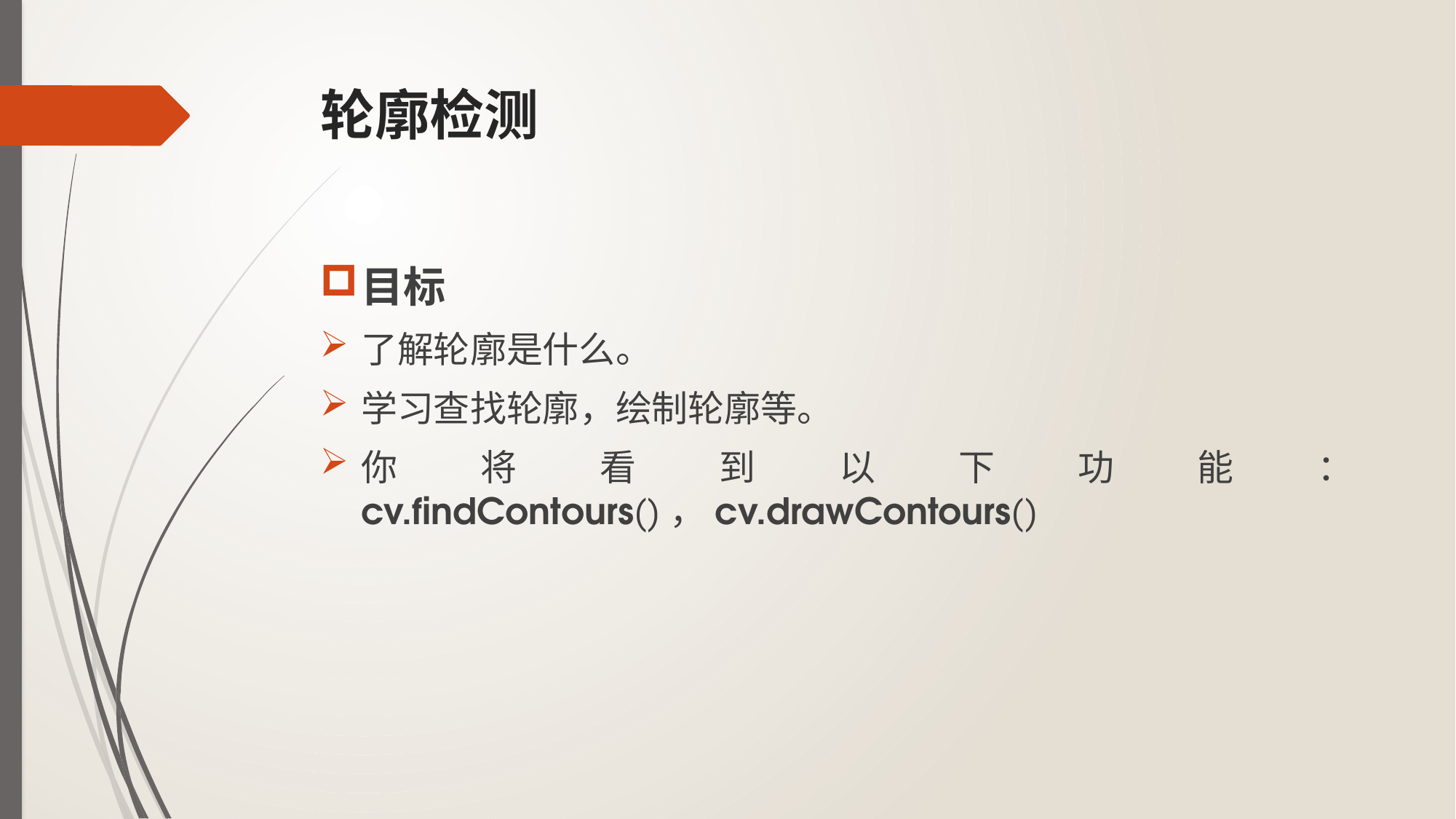

# 轮廓检测
目标
了解轮廓是什么。
学习查找轮廓，绘制轮廓等。
你将看到以下功能：cv.findContours()，cv.drawContours()